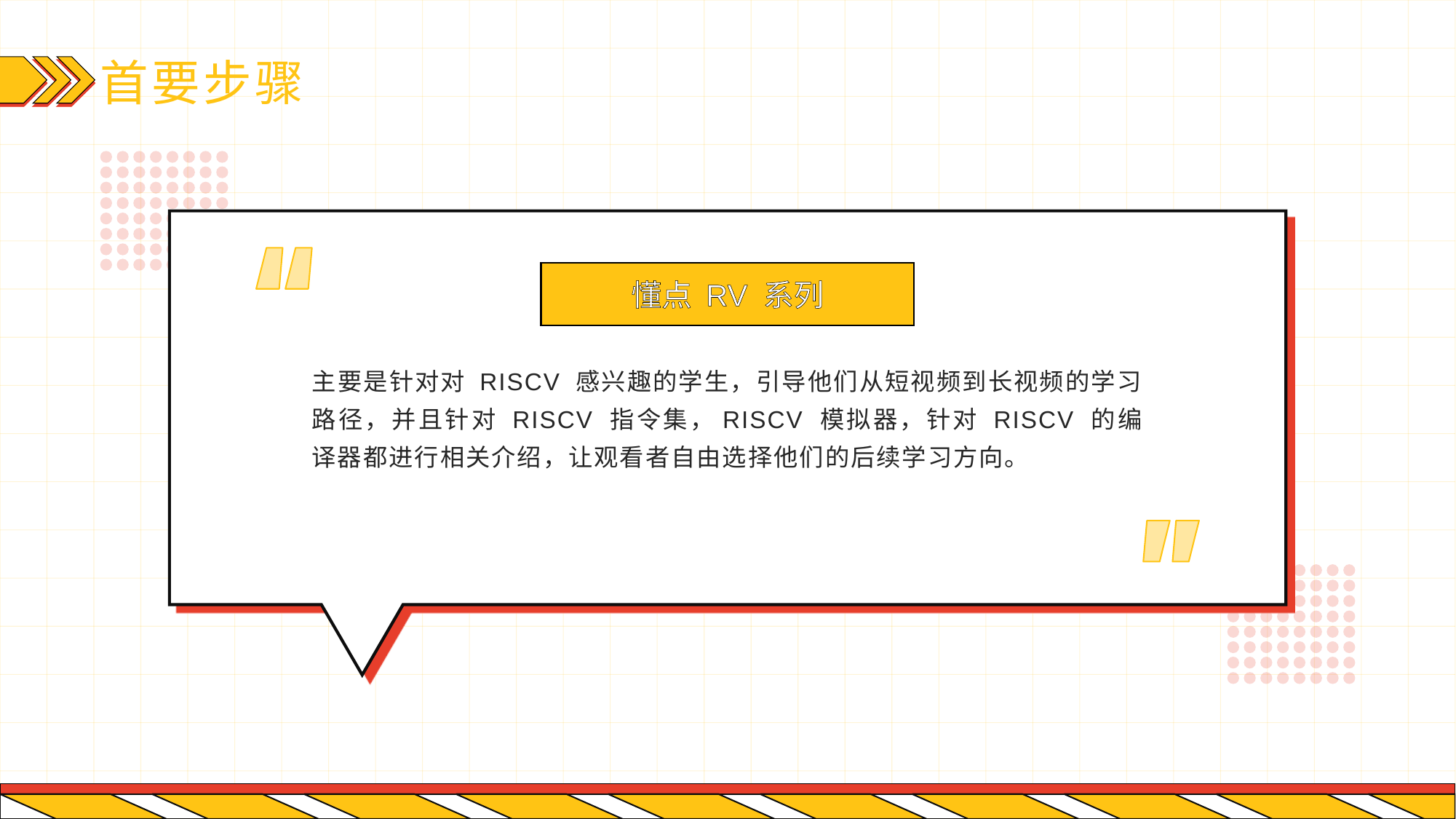

# 首要步骤

懂点 RV 系列
主要是针对对 RISCV 感兴趣的学生，引导他们从短视频到长视频的学习路径，并且针对 RISCV 指令集，RISCV 模拟器，针对 RISCV 的编译器都进行相关介绍，让观看者自由选择他们的后续学习方向。